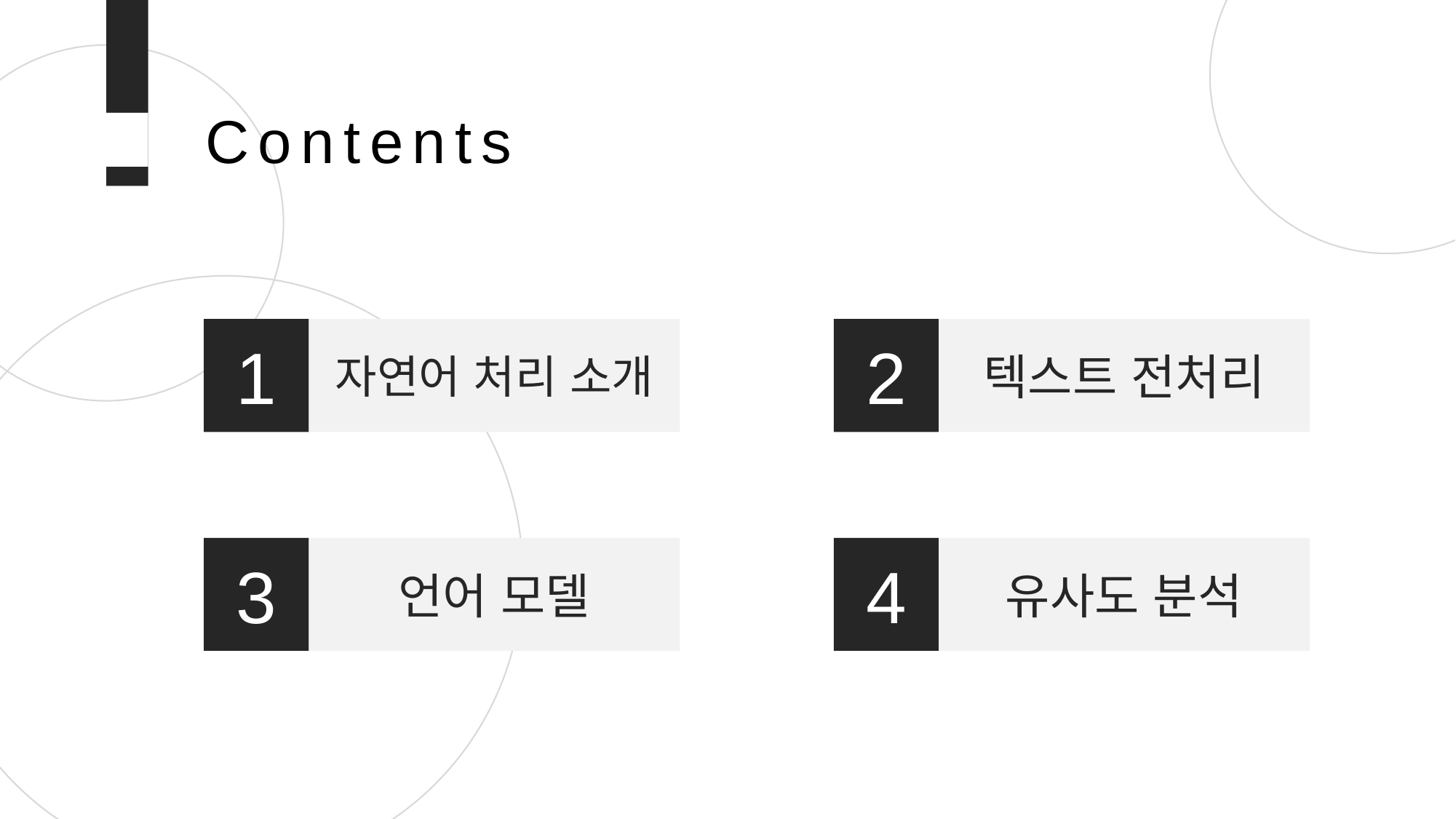

Contents

1
자연어 처리 소개
2
텍스트 전처리
3
언어 모델
4
유사도 분석